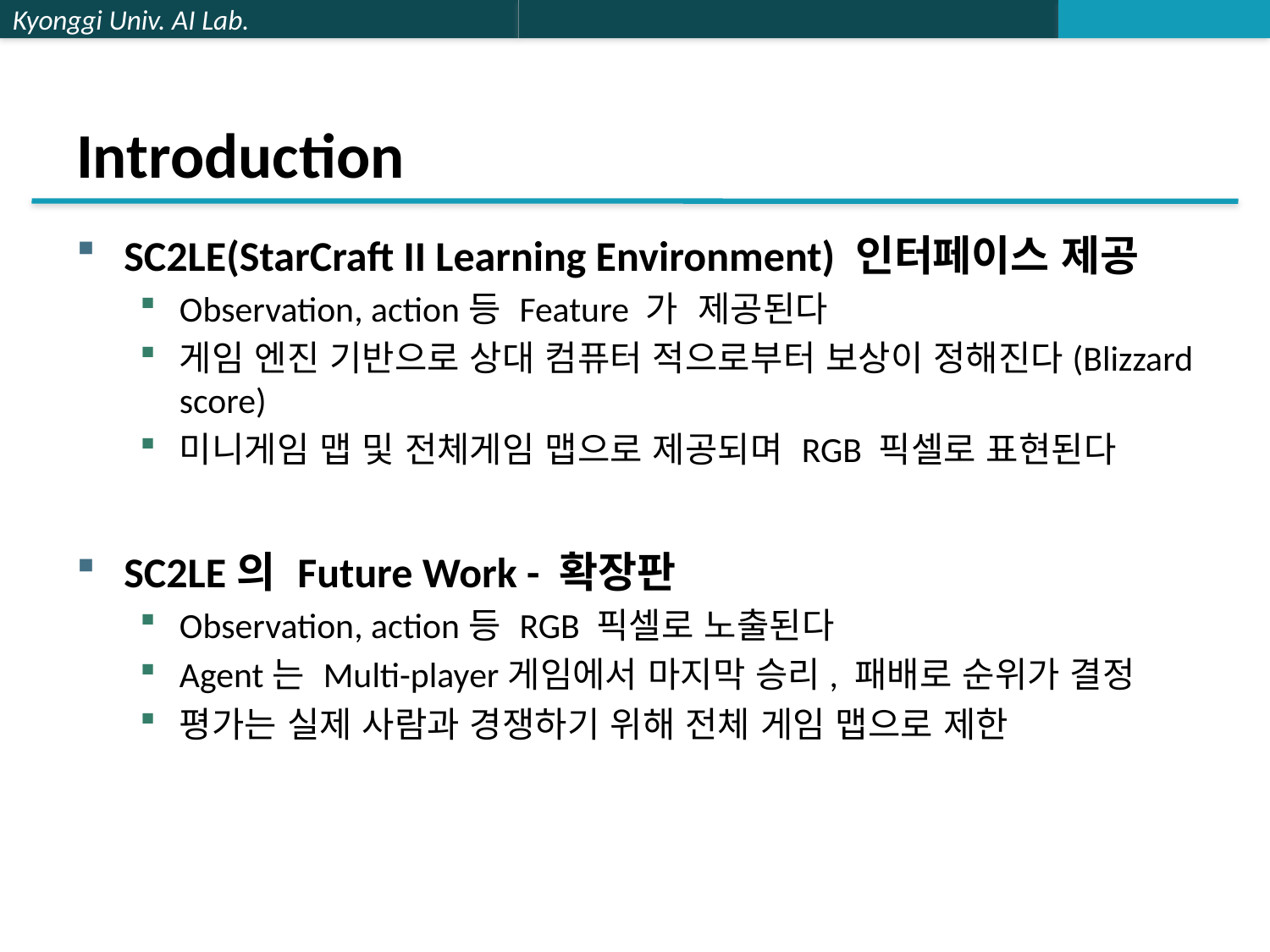

# Introduction
SC2LE(StarCraft II Learning Environment) 인터페이스 제공
Observation, action등 Feature 가  제공된다
게임 엔진 기반으로 상대 컴퓨터 적으로부터 보상이 정해진다(Blizzard score)
미니게임 맵 및 전체게임 맵으로 제공되며 RGB 픽셀로 표현된다

SC2LE의 Future Work - 확장판
Observation, action등 RGB 픽셀로 노출된다
Agent는 Multi-player게임에서 마지막 승리, 패배로 순위가 결정
평가는 실제 사람과 경쟁하기 위해 전체 게임 맵으로 제한